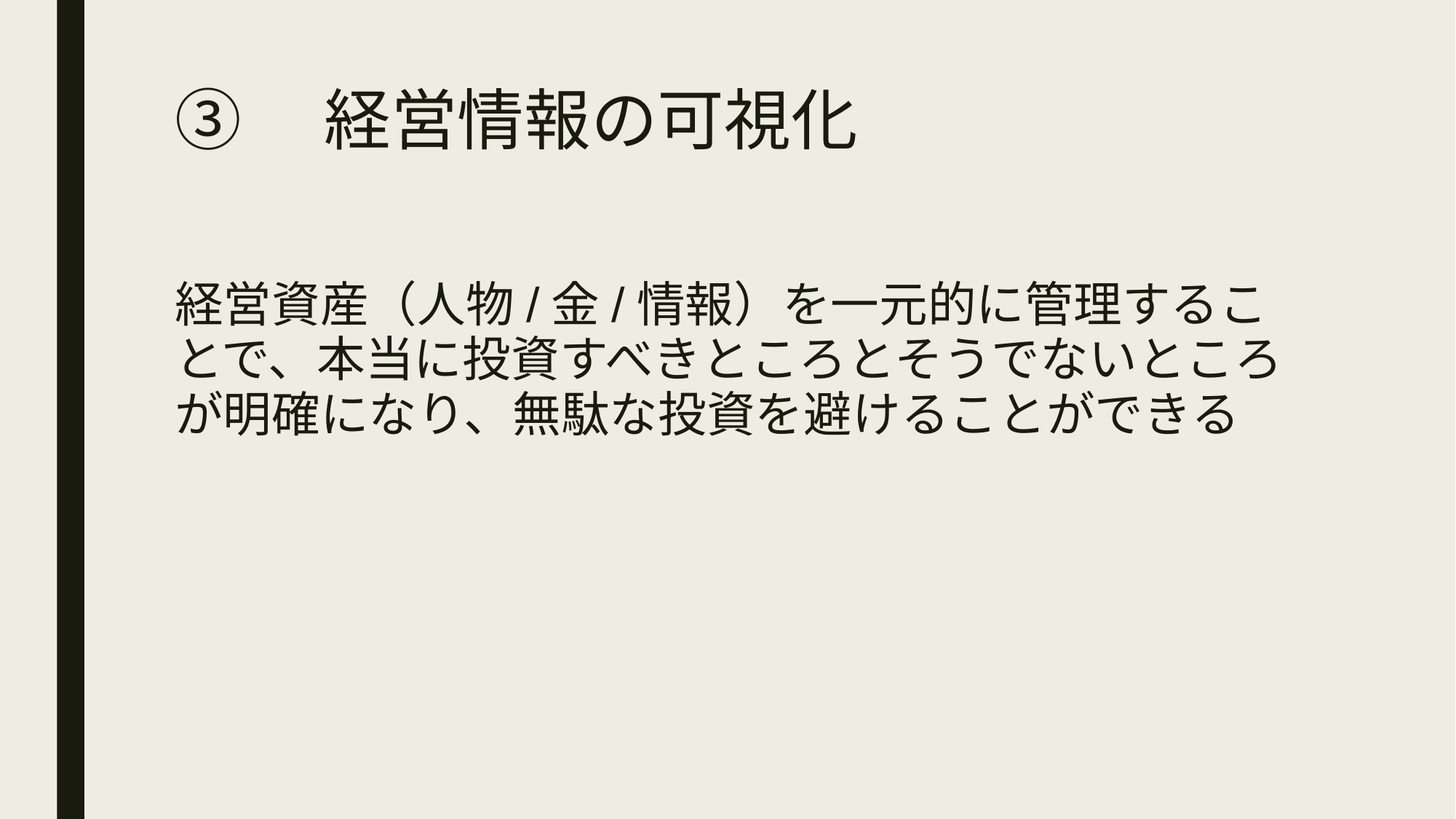

# ③　経営情報の可視化
経営資産（人物/金/情報）を一元的に管理することで、本当に投資すべきところとそうでないところが明確になり、無駄な投資を避けることができる